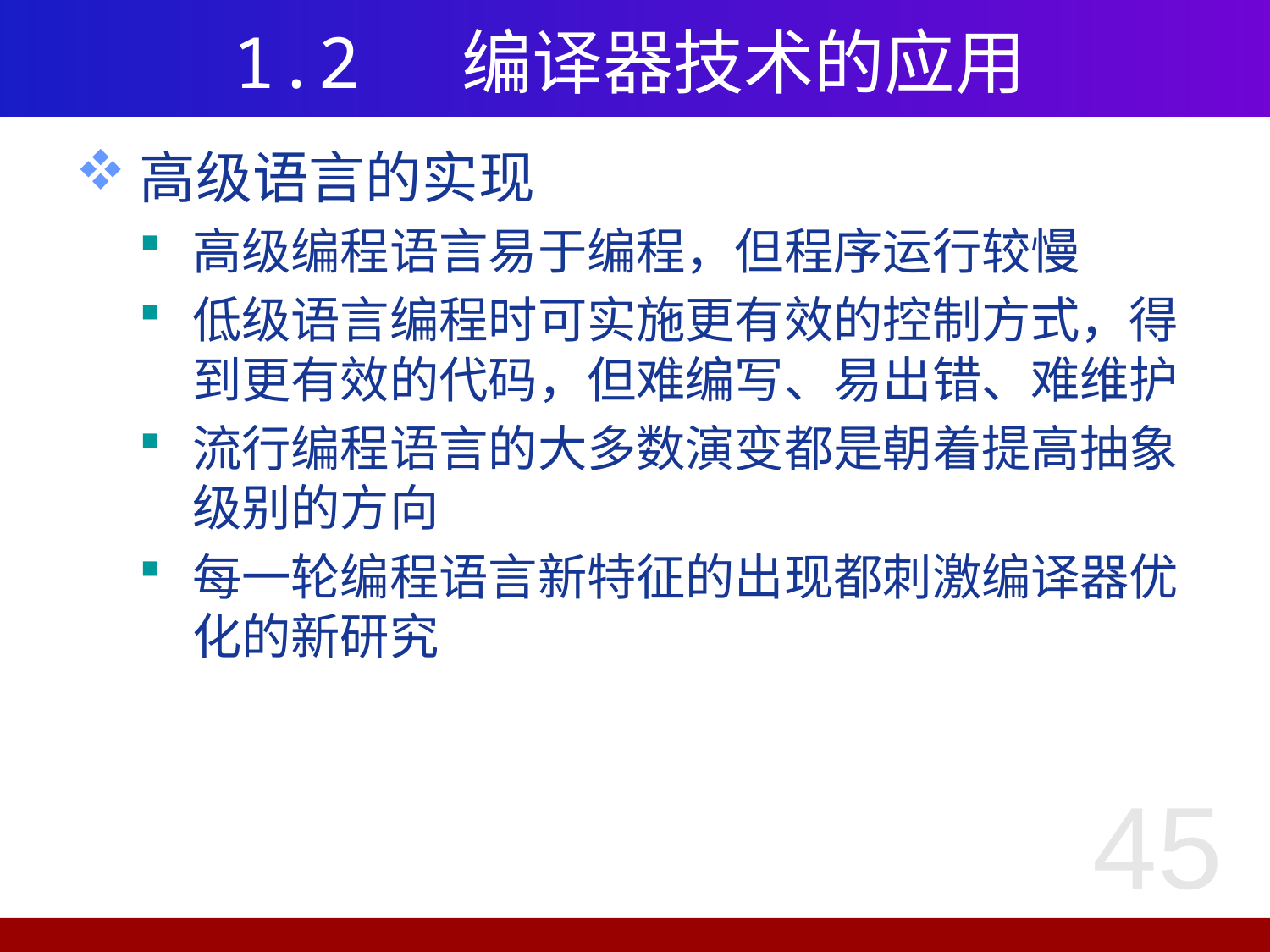

# 1.2  编译器技术的应用
高级语言的实现
高级编程语言易于编程，但程序运行较慢
低级语言编程时可实施更有效的控制方式，得到更有效的代码，但难编写、易出错、难维护
流行编程语言的大多数演变都是朝着提高抽象级别的方向
每一轮编程语言新特征的出现都刺激编译器优化的新研究
45